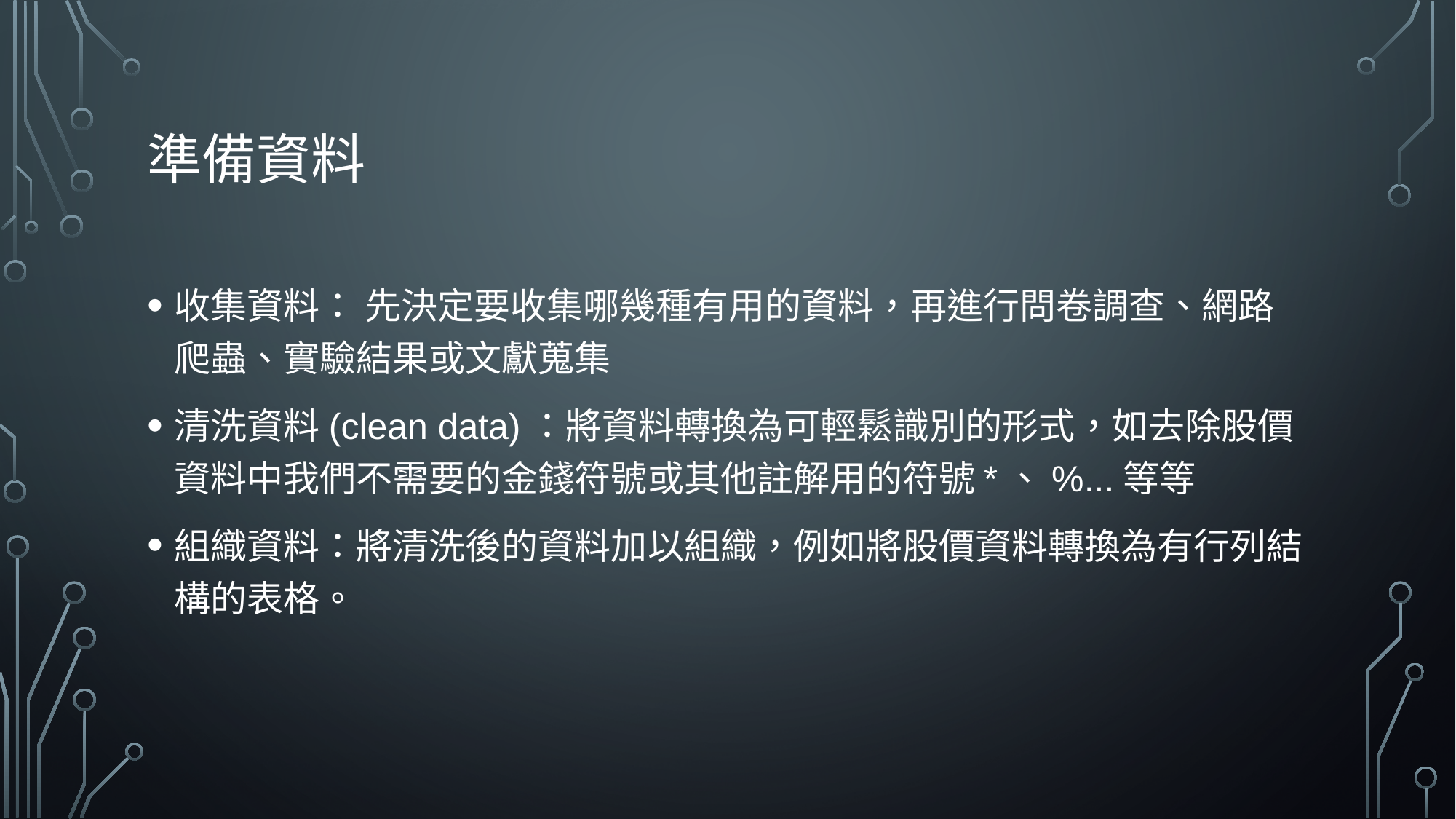

# 準備資料
收集資料： 先決定要收集哪幾種有用的資料，再進行問卷調查、網路爬蟲、實驗結果或文獻蒐集
清洗資料(clean data)：將資料轉換為可輕鬆識別的形式，如去除股價資料中我們不需要的金錢符號或其他註解用的符號*、%...等等
組織資料：將清洗後的資料加以組織，例如將股價資料轉換為有行列結構的表格。